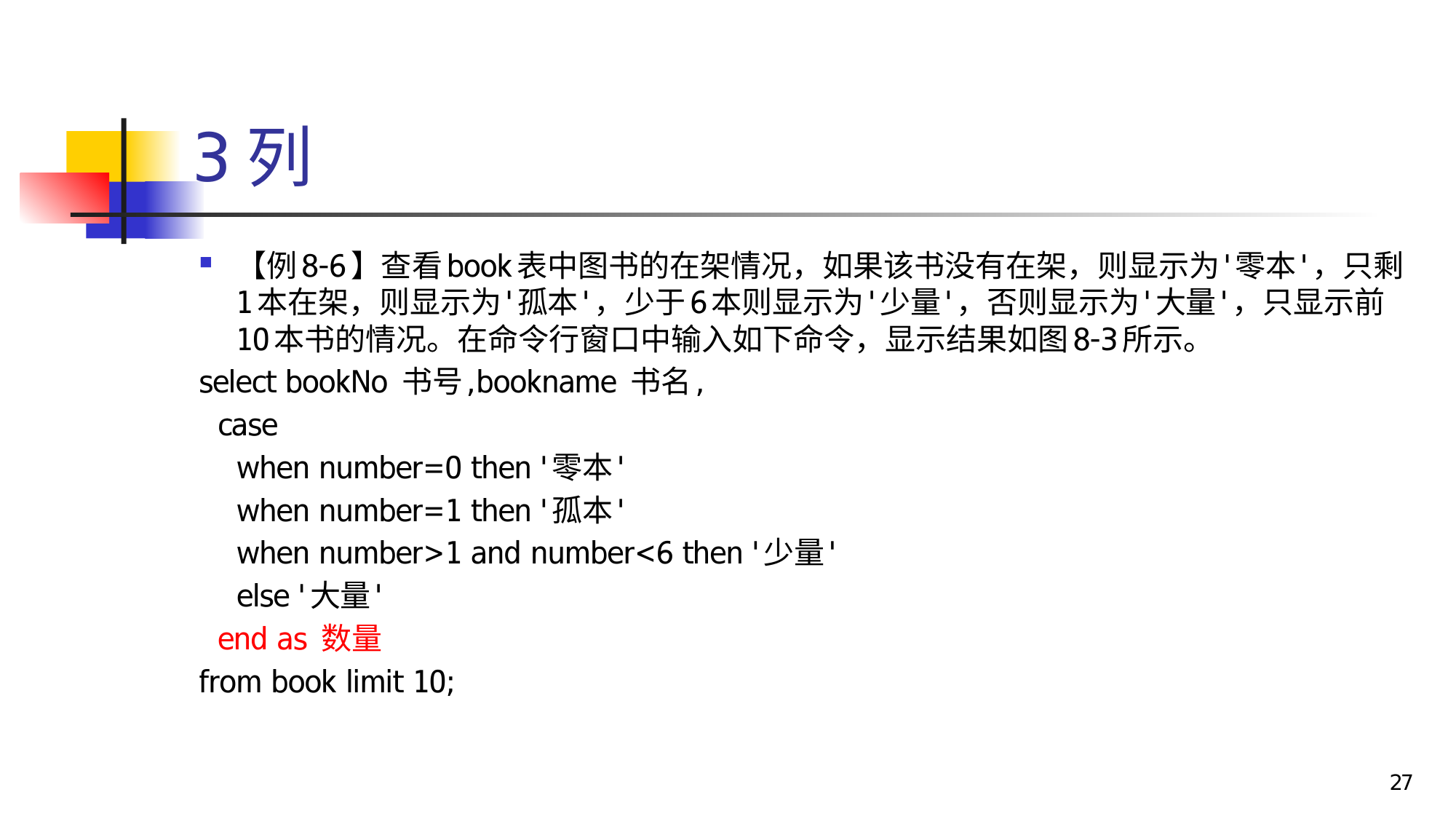

# 3列
【例8-6】查看book表中图书的在架情况，如果该书没有在架，则显示为'零本'，只剩1本在架，则显示为'孤本'，少于6本则显示为'少量'，否则显示为'大量'，只显示前10本书的情况。在命令行窗口中输入如下命令，显示结果如图8-3所示。
select bookNo 书号,bookname 书名,
  case
    when number=0 then '零本'
    when number=1 then '孤本'
    when number>1 and number<6 then '少量'
    else '大量'
  end as 数量
from book limit 10;
27